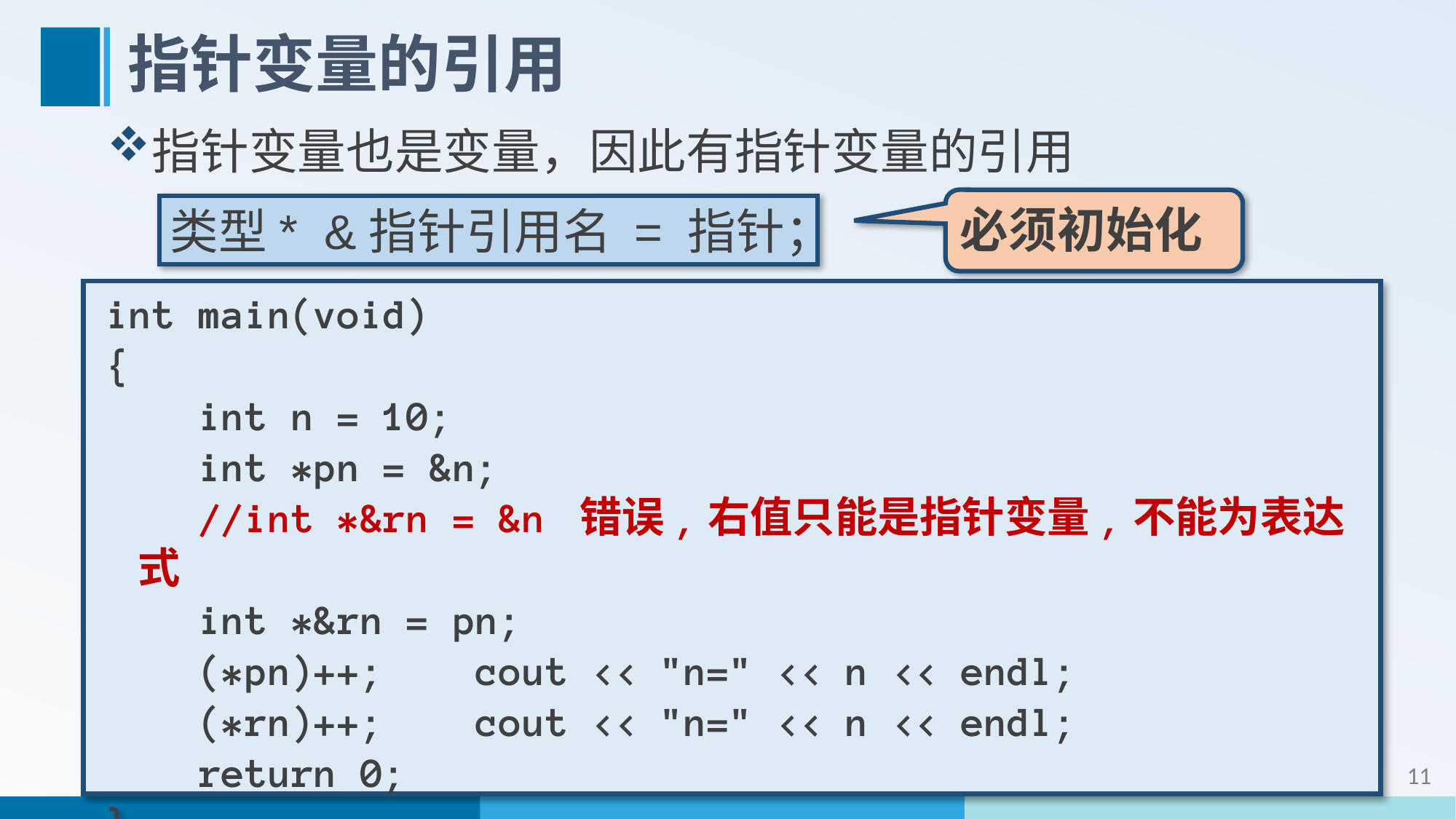

# 指针变量的引用
指针变量也是变量，因此有指针变量的引用
必须初始化
类型*  &指针引用名 = 指针；
int main(void)
{
    int n = 10;
    int *pn = &n;
    //int *&rn = &n 错误,右值只能是指针变量,不能为表达式
    int *&rn = pn;
    (*pn)++;    cout << "n=" << n << endl;
    (*rn)++;    cout << "n=" << n << endl;
    return 0;
}